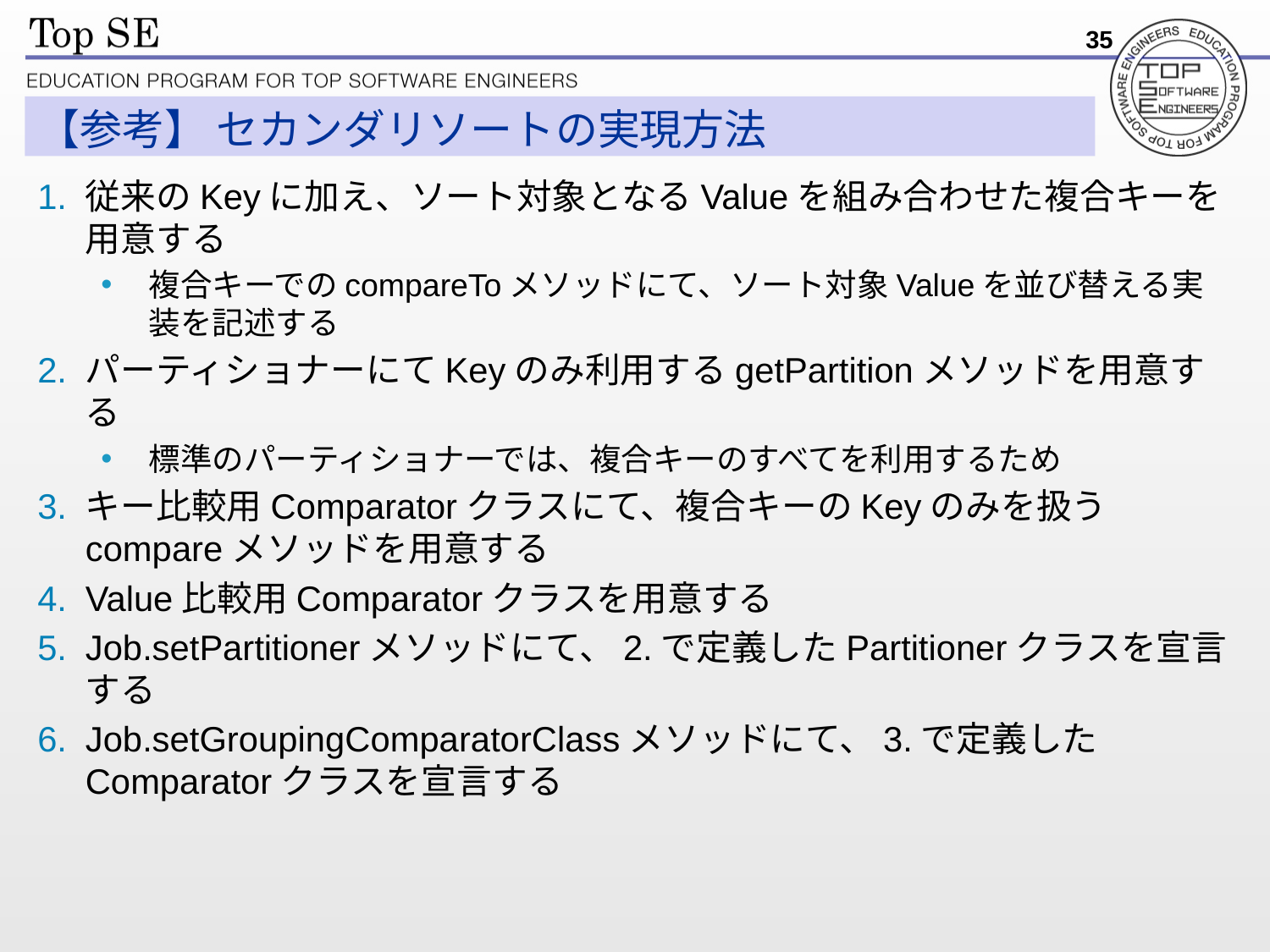

35
# 【参考】 セカンダリソートの実現方法
従来のKeyに加え、ソート対象となるValueを組み合わせた複合キーを用意する
複合キーでのcompareToメソッドにて、ソート対象Valueを並び替える実装を記述する
パーティショナーにてKeyのみ利用するgetPartitionメソッドを用意する
標準のパーティショナーでは、複合キーのすべてを利用するため
キー比較用Comparatorクラスにて、複合キーのKeyのみを扱うcompareメソッドを用意する
Value比較用Comparatorクラスを用意する
Job.setPartitionerメソッドにて、2.で定義したPartitionerクラスを宣言する
Job.setGroupingComparatorClassメソッドにて、3.で定義したComparatorクラスを宣言する